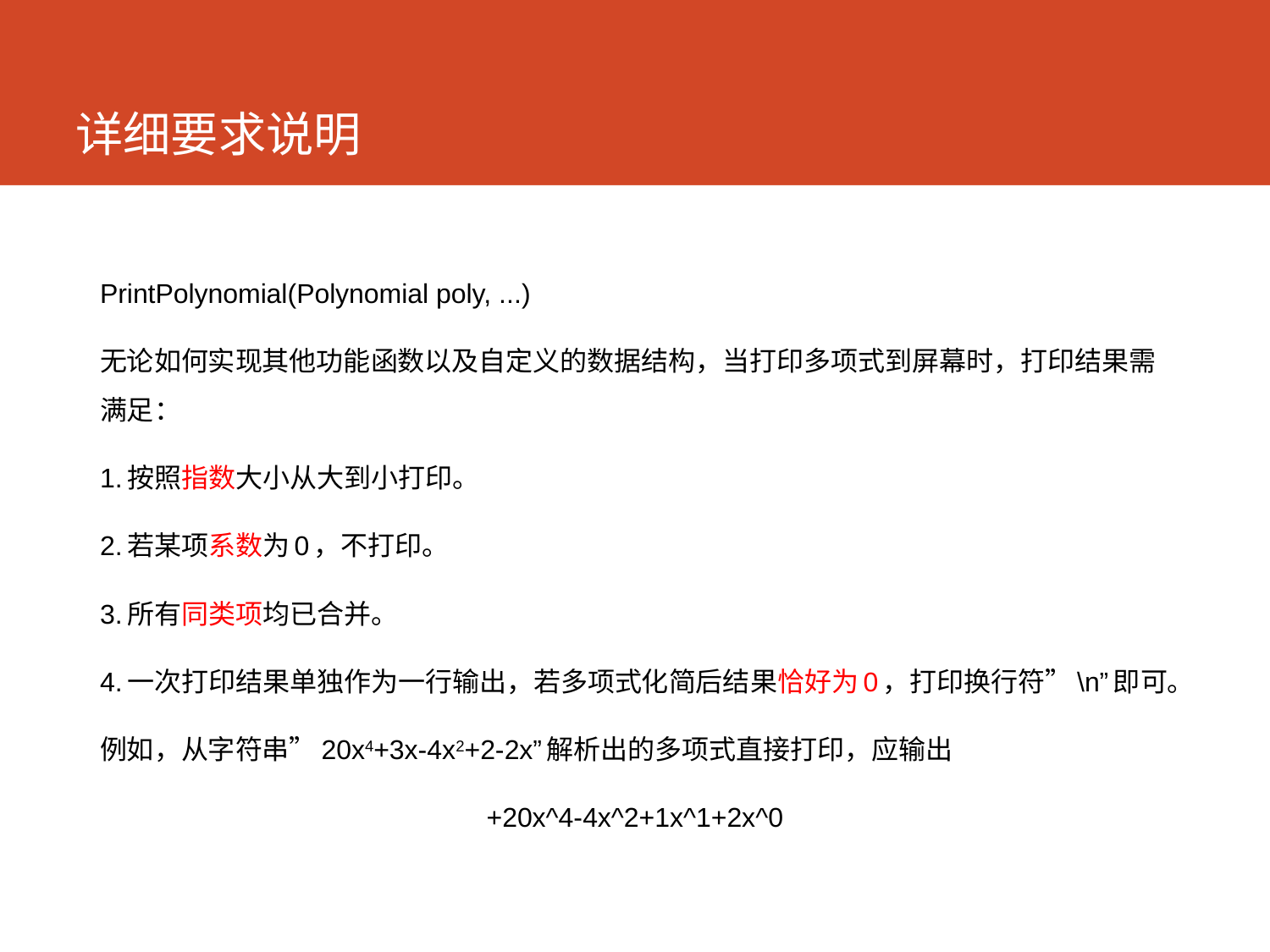

# 详细要求说明
PrintPolynomial(Polynomial poly, ...)
无论如何实现其他功能函数以及自定义的数据结构，当打印多项式到屏幕时，打印结果需满足：
1.按照指数大小从大到小打印。
2.若某项系数为0，不打印。
3.所有同类项均已合并。
4.一次打印结果单独作为一行输出，若多项式化简后结果恰好为0，打印换行符”\n”即可。
例如，从字符串”20x4+3x-4x2+2-2x”解析出的多项式直接打印，应输出
+20x^4-4x^2+1x^1+2x^0